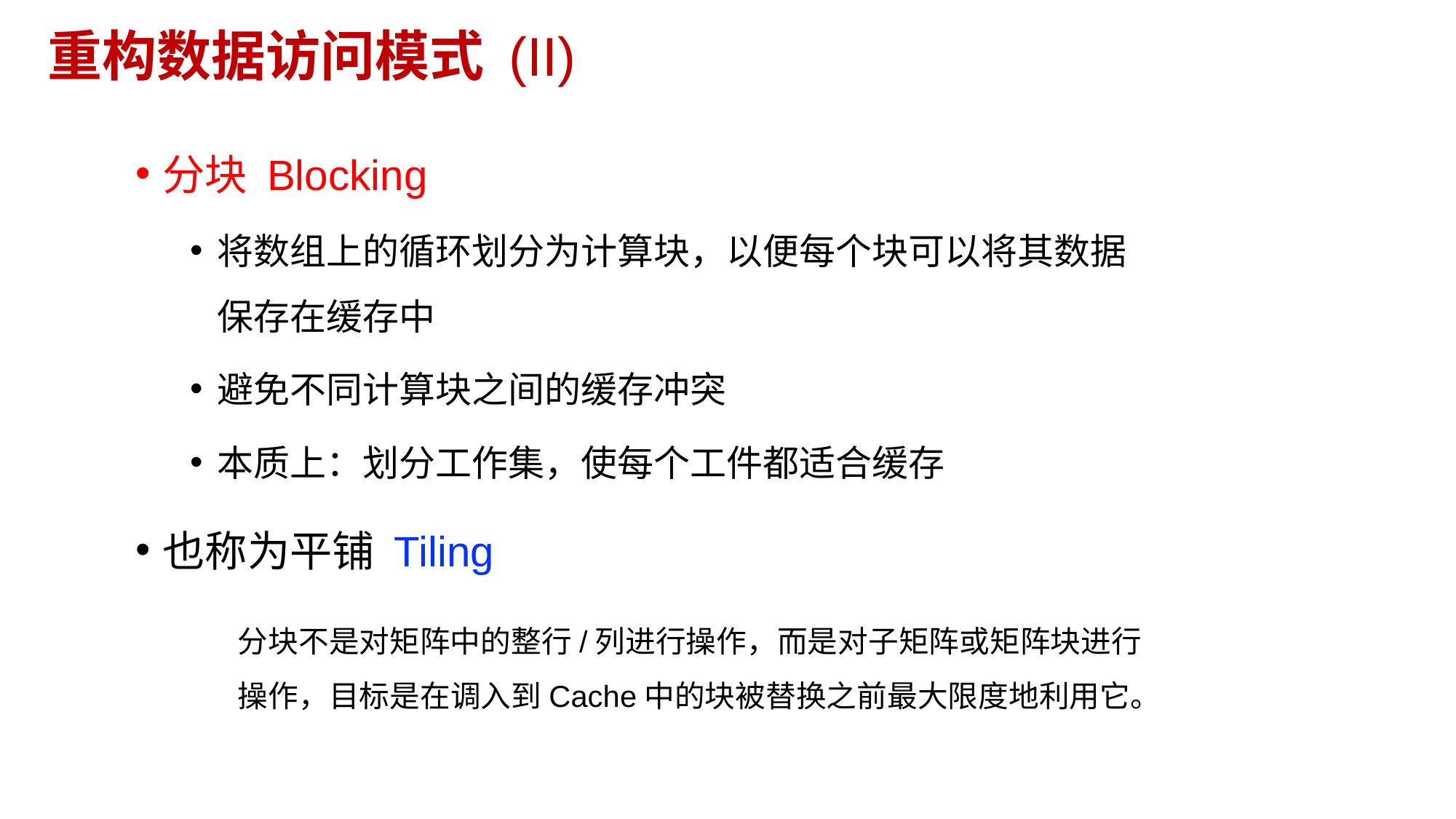

# 重构数据访问模式 (II)
分块 Blocking
将数组上的循环划分为计算块，以便每个块可以将其数据保存在缓存中
避免不同计算块之间的缓存冲突
本质上：划分工作集，使每个工件都适合缓存
也称为平铺 Tiling

分块不是对矩阵中的整行/列进行操作，而是对子矩阵或矩阵块进行操作，目标是在调入到Cache中的块被替换之前最大限度地利用它。